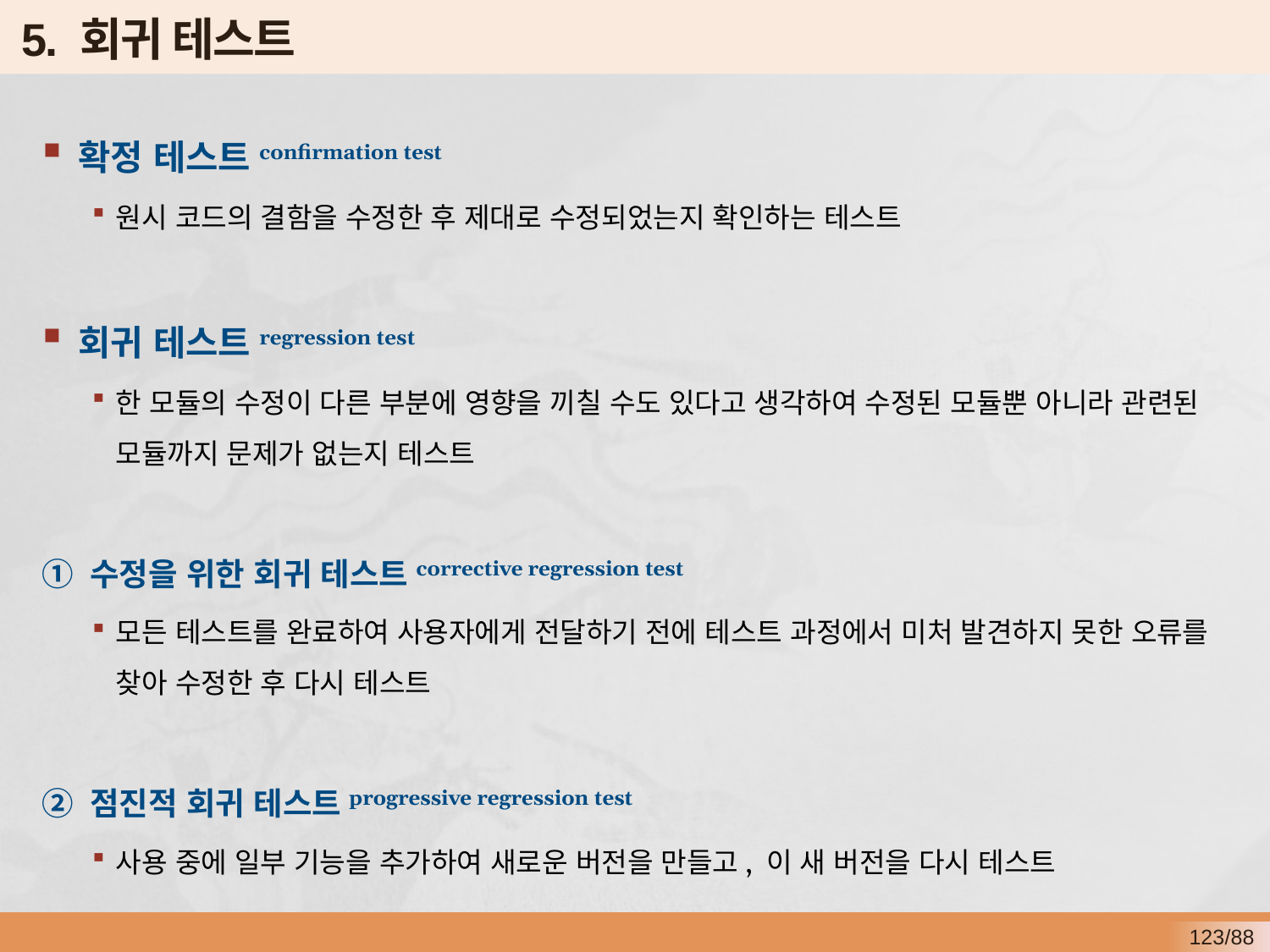

# 5. 회귀 테스트
확정 테스트confirmation test
원시 코드의 결함을 수정한 후 제대로 수정되었는지 확인하는 테스트

회귀 테스트regression test
한 모듈의 수정이 다른 부분에 영향을 끼칠 수도 있다고 생각하여 수정된 모듈뿐 아니라 관련된 모듈까지 문제가 없는지 테스트

① 수정을 위한 회귀 테스트corrective regression test
모든 테스트를 완료하여 사용자에게 전달하기 전에 테스트 과정에서 미처 발견하지 못한 오류를 찾아 수정한 후 다시 테스트

② 점진적 회귀 테스트progressive regression test
사용 중에 일부 기능을 추가하여 새로운 버전을 만들고, 이 새 버전을 다시 테스트